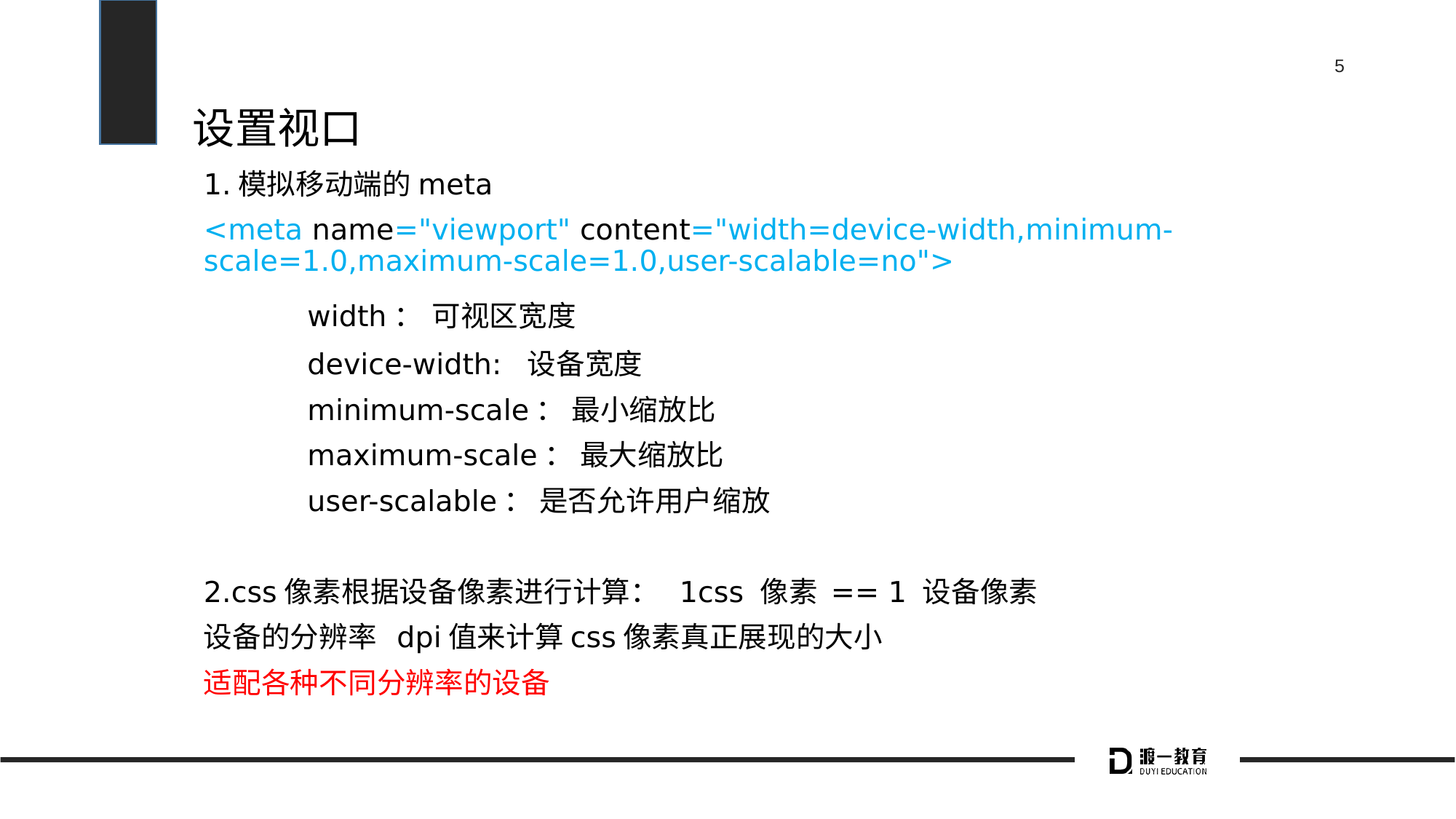

# 设置视口
1.模拟移动端的meta
<meta name="viewport" content="width=device-width,minimum-scale=1.0,maximum-scale=1.0,user-scalable=no">
	width： 可视区宽度
	device-width:  设备宽度
	minimum-scale： 最小缩放比
	maximum-scale： 最大缩放比
	user-scalable： 是否允许用户缩放

2.css像素根据设备像素进行计算：  1css 像素 == 1 设备像素
设备的分辨率  dpi值来计算css像素真正展现的大小
适配各种不同分辨率的设备